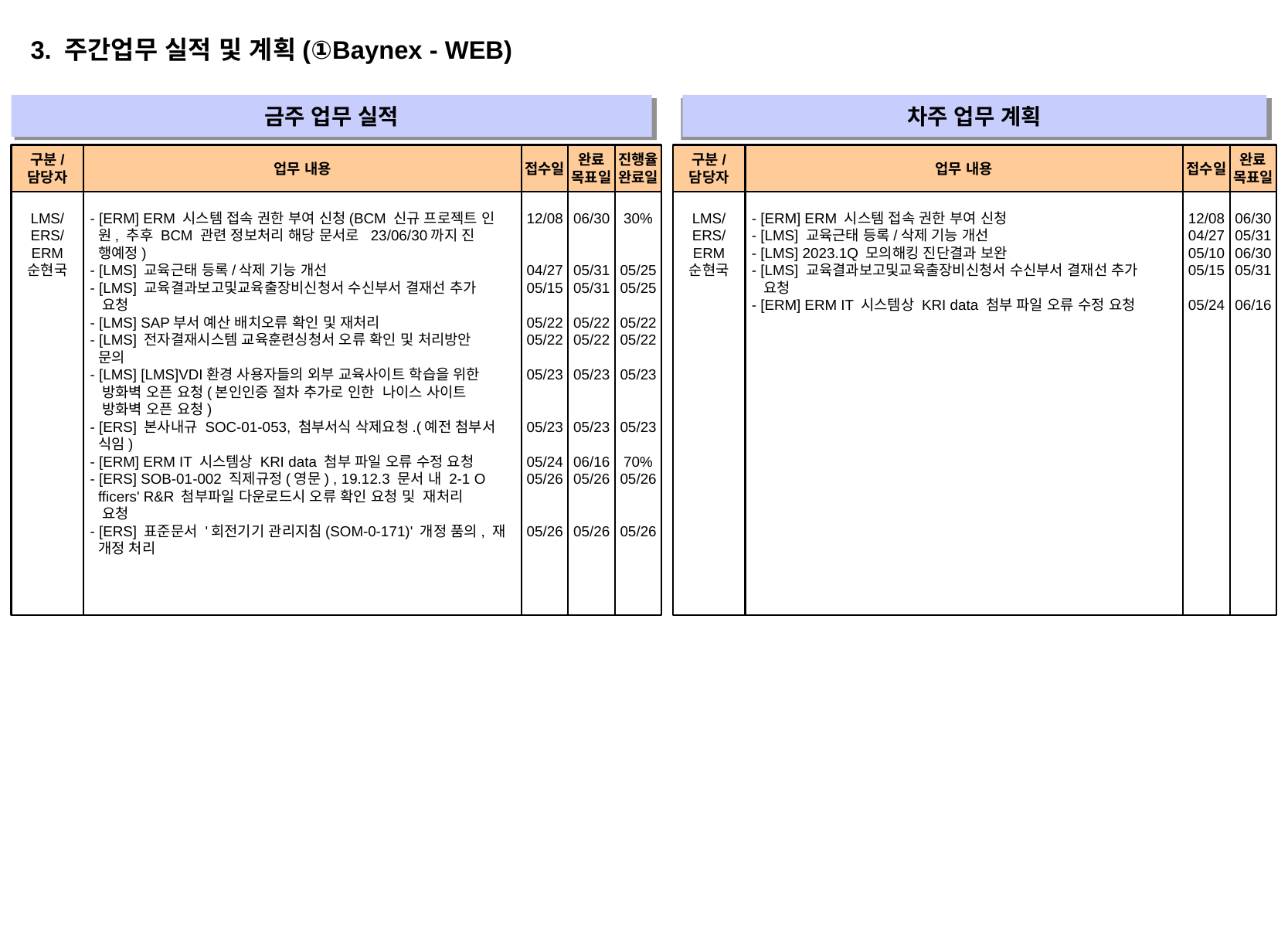

3. 주간업무 실적 및 계획(①Baynex - WEB)
금주 업무 실적
차주 업무 계획
" "
" "
구분/
담당자
업무 내용
접수일
완료
목표일
진행율
완료일
구분/
담당자
업무 내용
접수일
완료
목표일
LMS/
ERS/
ERM
순현국

- [ERM] ERM 시스템 접속 권한 부여 신청(BCM 신규 프로젝트 인
  원, 추후 BCM 관련 정보처리 해당 문서로  23/06/30까지 진
  행예정)
- [LMS] 교육근태 등록/삭제 기능 개선
- [LMS] 교육결과보고및교육출장비신청서 수신부서 결재선 추가
   요청
- [LMS] SAP부서 예산 배치오류 확인 및 재처리
- [LMS] 전자결재시스템 교육훈련싱청서 오류 확인 및 처리방안
  문의
- [LMS] [LMS]VDI환경 사용자들의 외부 교육사이트 학습을 위한
   방화벽 오픈 요청(본인인증 절차 추가로 인한  나이스 사이트
   방화벽 오픈 요청)
- [ERS] 본사내규 SOC-01-053, 첨부서식 삭제요청.(예전 첨부서
  식임)
- [ERM] ERM IT 시스템상 KRI data 첨부 파일 오류 수정 요청
- [ERS] SOB-01-002 직제규정(영문) , 19.12.3 문서 내 2-1 O
  fficers' R&R 첨부파일 다운로드시 오류 확인 요청 및  재처리
   요청
- [ERS] 표준문서 '회전기기 관리지침(SOM-0-171)' 개정 품의, 재
  개정 처리
12/08
04/27
05/15
05/22
05/22
05/23
05/23
05/24
05/26
05/26
06/30
05/31
05/31
05/22
05/22
05/23
05/23
06/16
05/26
05/26
30%
05/25
05/25
05/22
05/22
05/23
05/23
70%
05/26
05/26
LMS/
ERS/
ERM
순현국

- [ERM] ERM 시스템 접속 권한 부여 신청
- [LMS] 교육근태 등록/삭제 기능 개선
- [LMS] 2023.1Q 모의해킹 진단결과 보완
- [LMS] 교육결과보고및교육출장비신청서 수신부서 결재선 추가
   요청
- [ERM] ERM IT 시스템상 KRI data 첨부 파일 오류 수정 요청
12/08
04/27
05/10
05/15
05/24
06/30
05/31
06/30
05/31
06/16